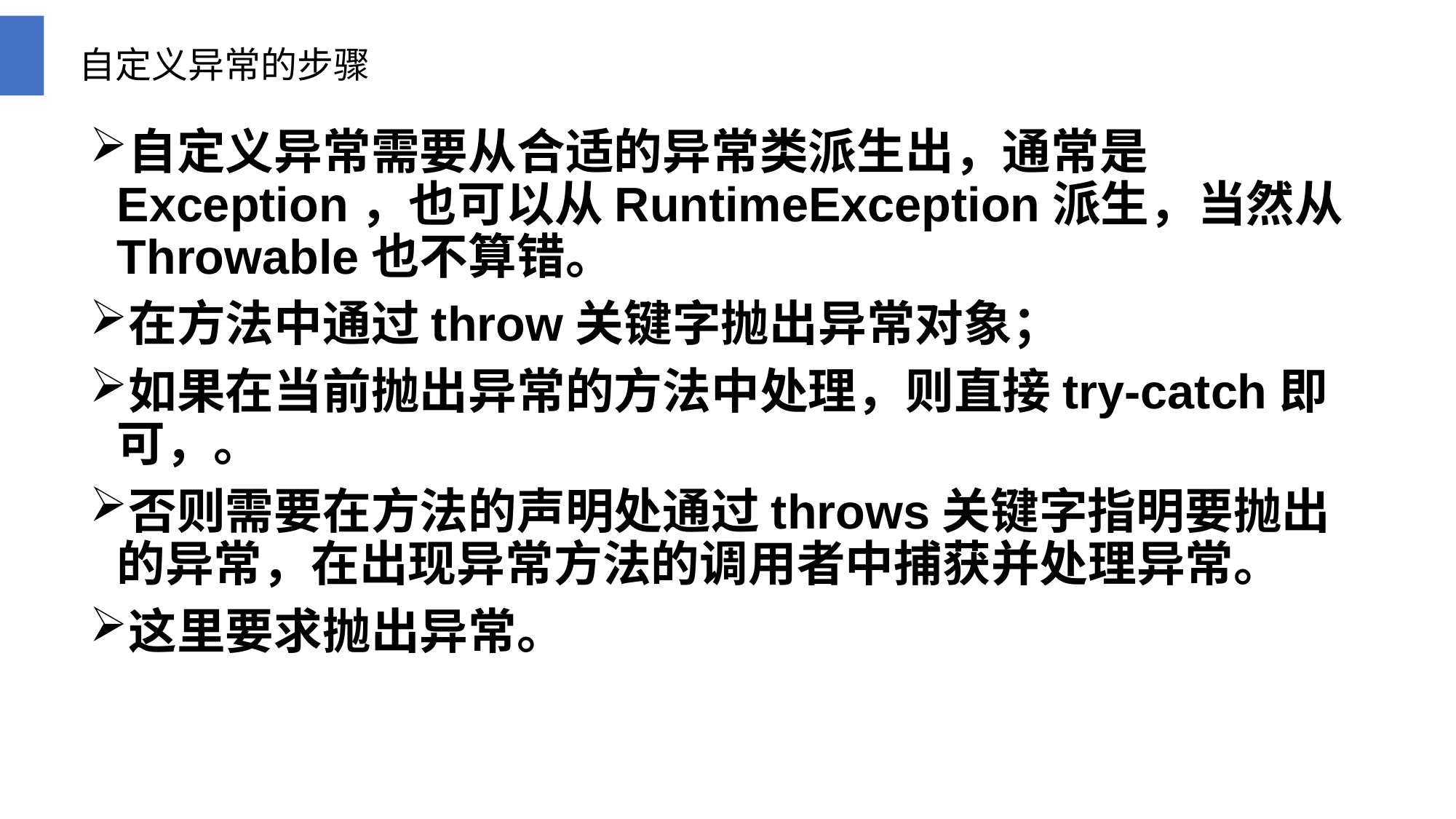

# 自定义异常的步骤
自定义异常需要从合适的异常类派生出，通常是Exception，也可以从RuntimeException派生，当然从Throwable也不算错。
在方法中通过throw关键字抛出异常对象；
如果在当前抛出异常的方法中处理，则直接try-catch即可，。
否则需要在方法的声明处通过throws关键字指明要抛出的异常，在出现异常方法的调用者中捕获并处理异常。
这里要求抛出异常。